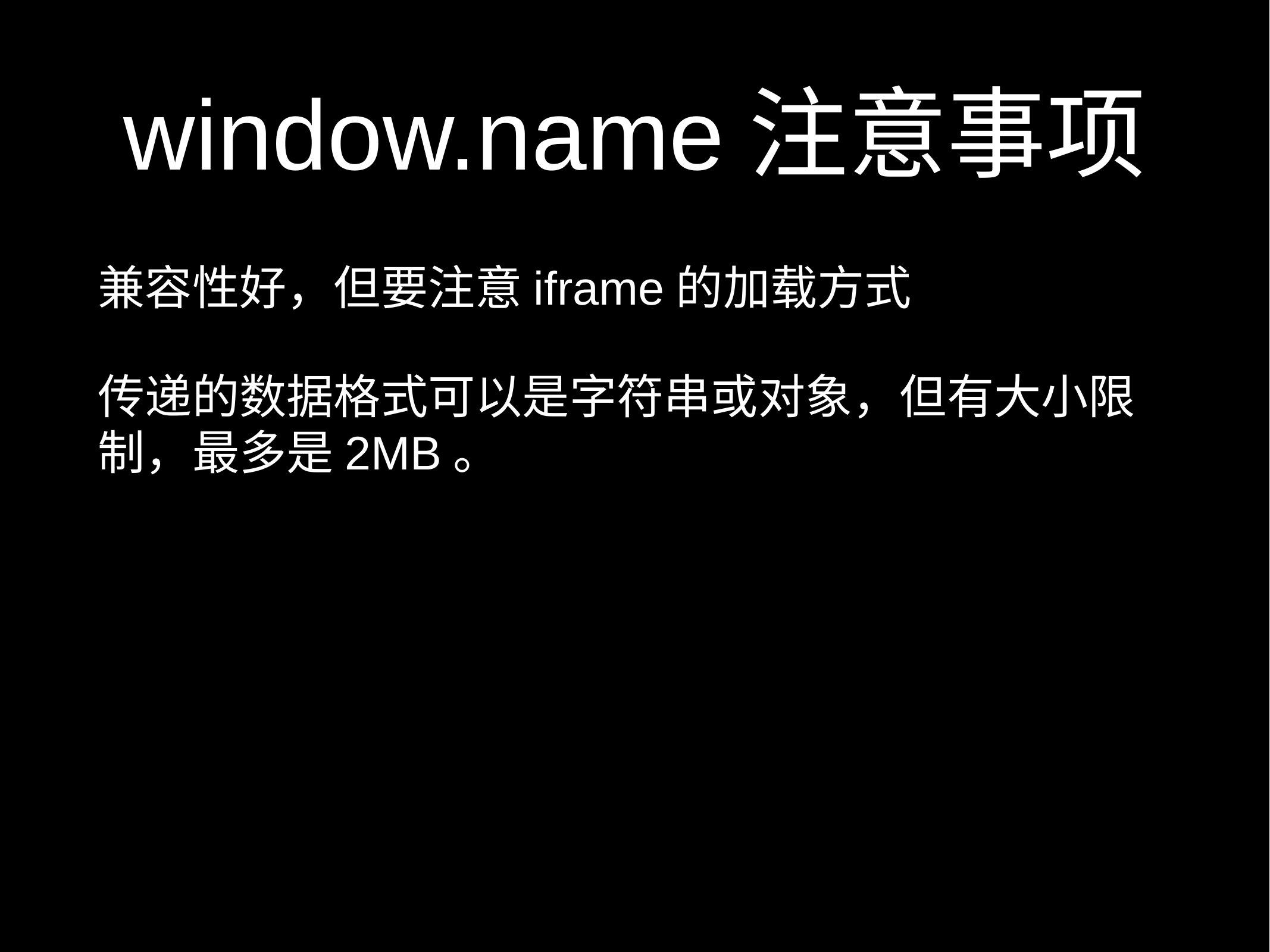

# window.name注意事项
兼容性好，但要注意iframe的加载方式
传递的数据格式可以是字符串或对象，但有大小限制，最多是2MB。